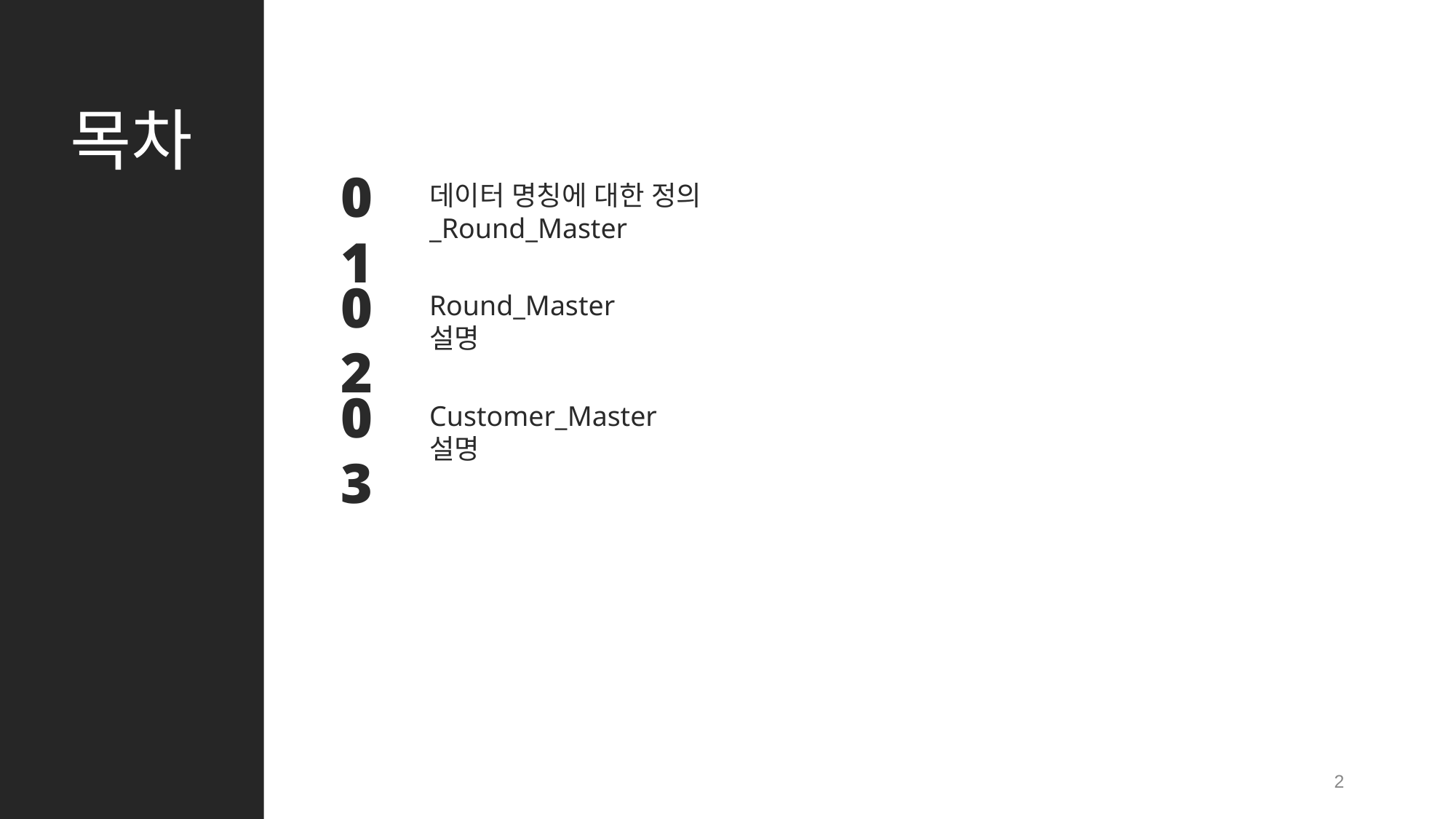

목차
01
데이터 명칭에 대한 정의_Round_Master
02
Round_Master 설명
03
Customer_Master 설명
2